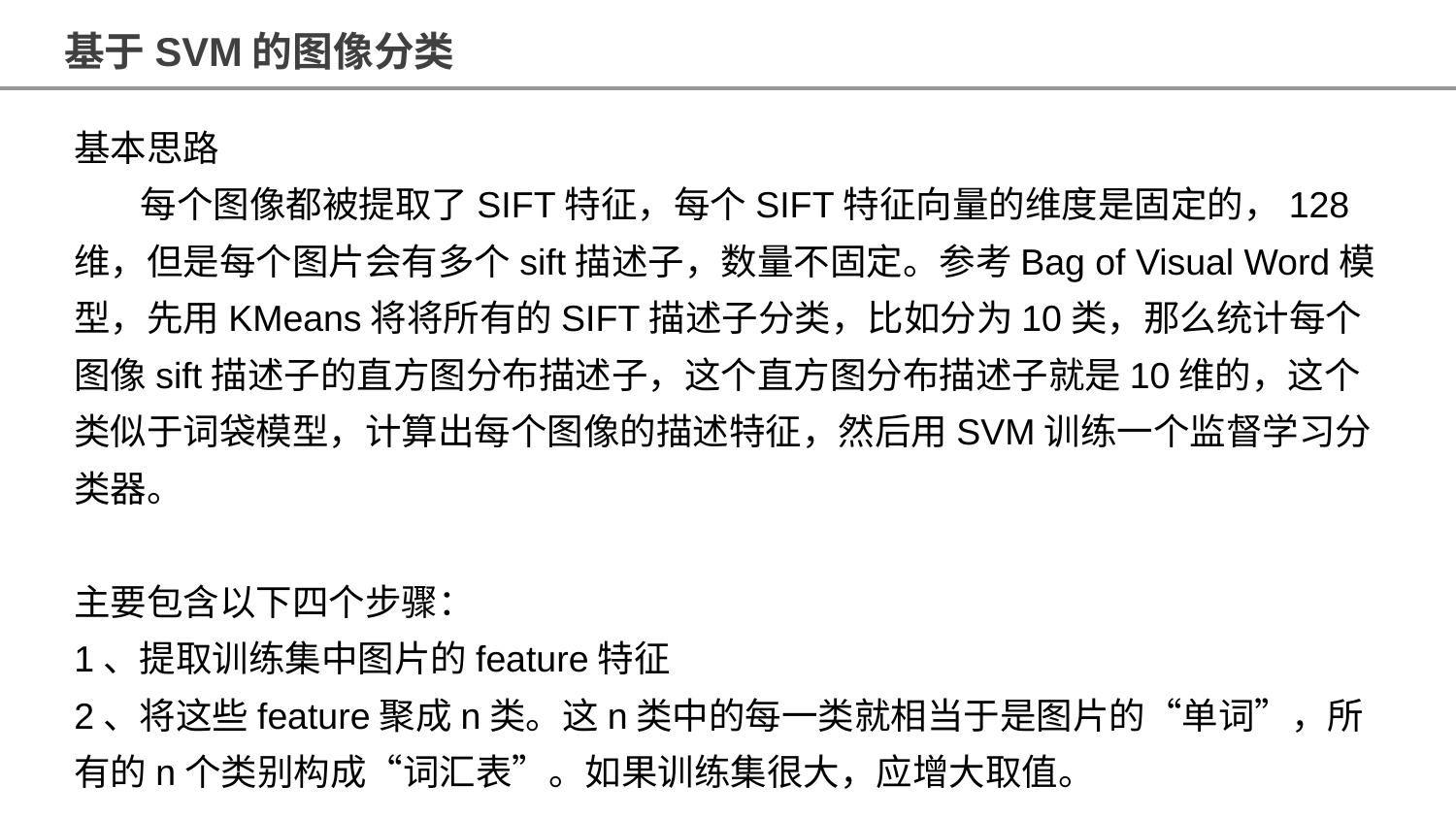

基于SVM的图像分类
基本思路
       每个图像都被提取了SIFT特征，每个SIFT特征向量的维度是固定的，128维，但是每个图片会有多个sift描述子，数量不固定。参考Bag of Visual Word模型，先用KMeans将将所有的SIFT描述子分类，比如分为10类，那么统计每个图像sift描述子的直方图分布描述子，这个直方图分布描述子就是10维的，这个类似于词袋模型，计算出每个图像的描述特征，然后用SVM训练一个监督学习分类器。

主要包含以下四个步骤：
1、提取训练集中图片的feature特征
2、将这些feature聚成n类。这n类中的每一类就相当于是图片的“单词”，所有的n个类别构成“词汇表”。如果训练集很大，应增大取值。